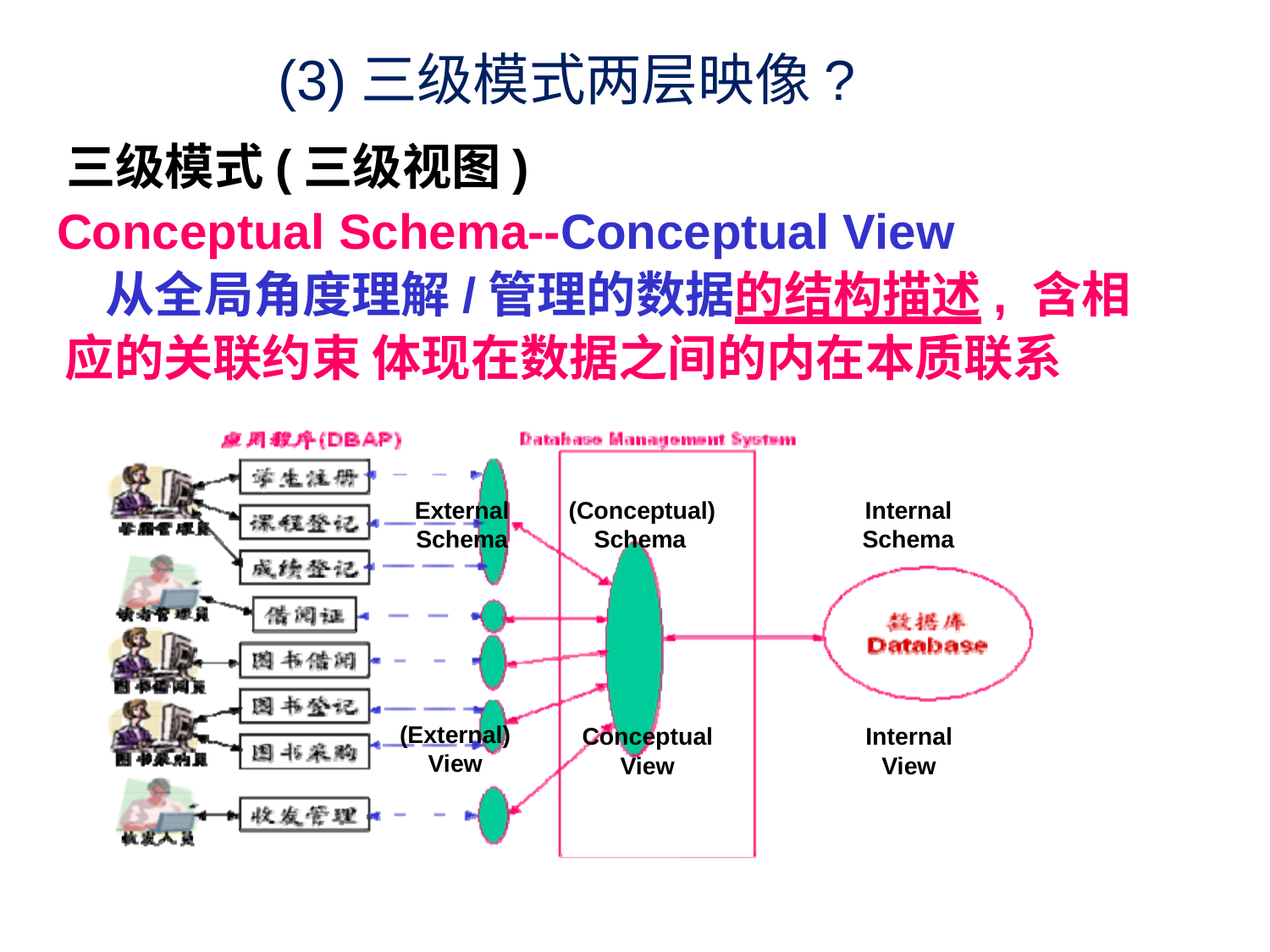

# (3)三级模式两层映像?
三级模式(三级视图)

Conceptual Schema--Conceptual View
从全局角度理解/管理的数据的结构描述, 含相应的关联约束 体现在数据之间的内在本质联系

External Schema
(Conceptual) Schema
Internal Schema
(External) View
Conceptual View
Internal View